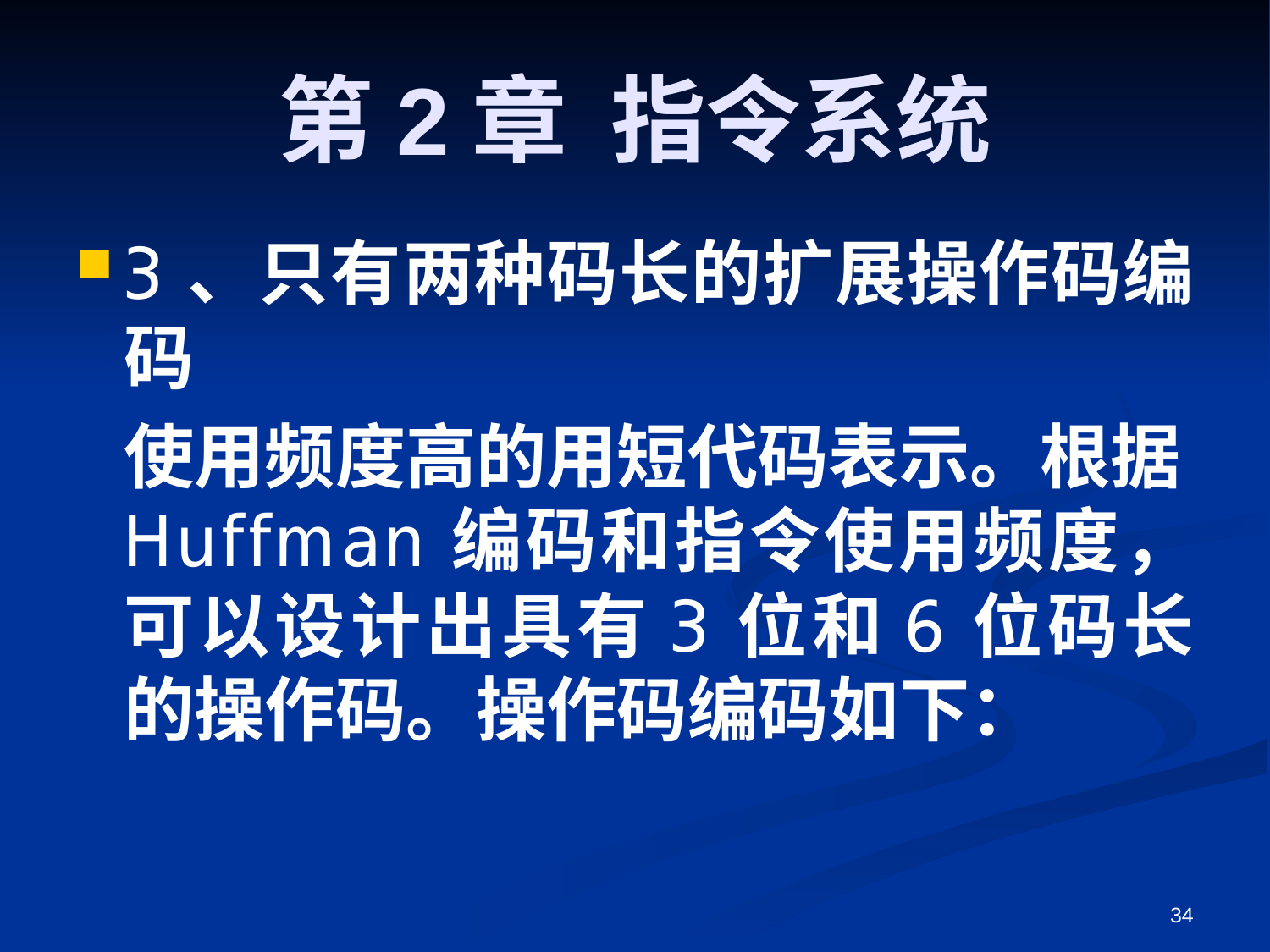

# 第2章  指令系统
3、只有两种码长的扩展操作码编码
	使用频度高的用短代码表示。根据Huffman编码和指令使用频度，可以设计出具有3位和6位码长的操作码。操作码编码如下：
34